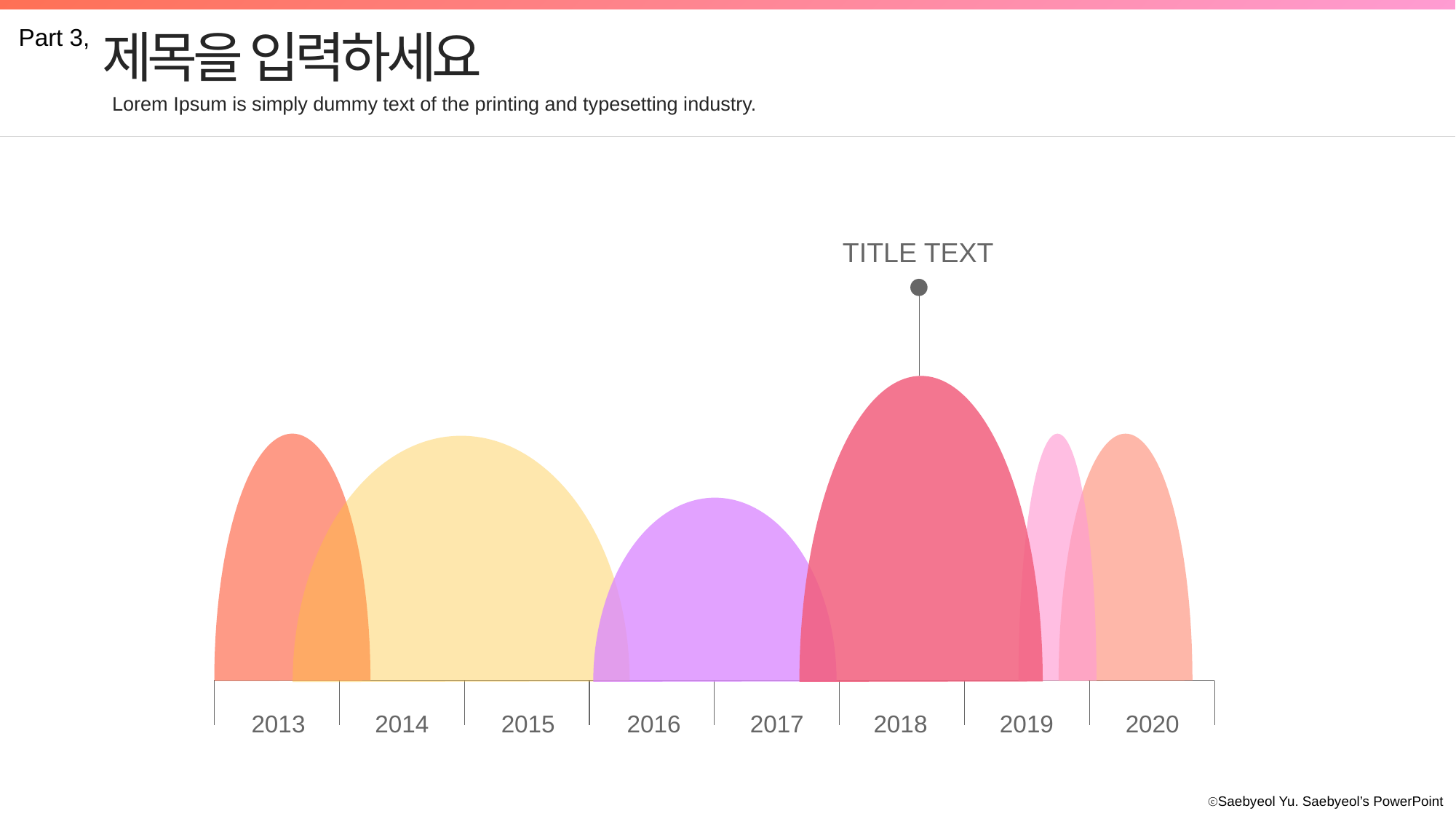

Part 3,
제목을 입력하세요
Lorem Ipsum is simply dummy text of the printing and typesetting industry.
TITLE TEXT

2013
2014
2015
2016
2017
2018
2019
2020